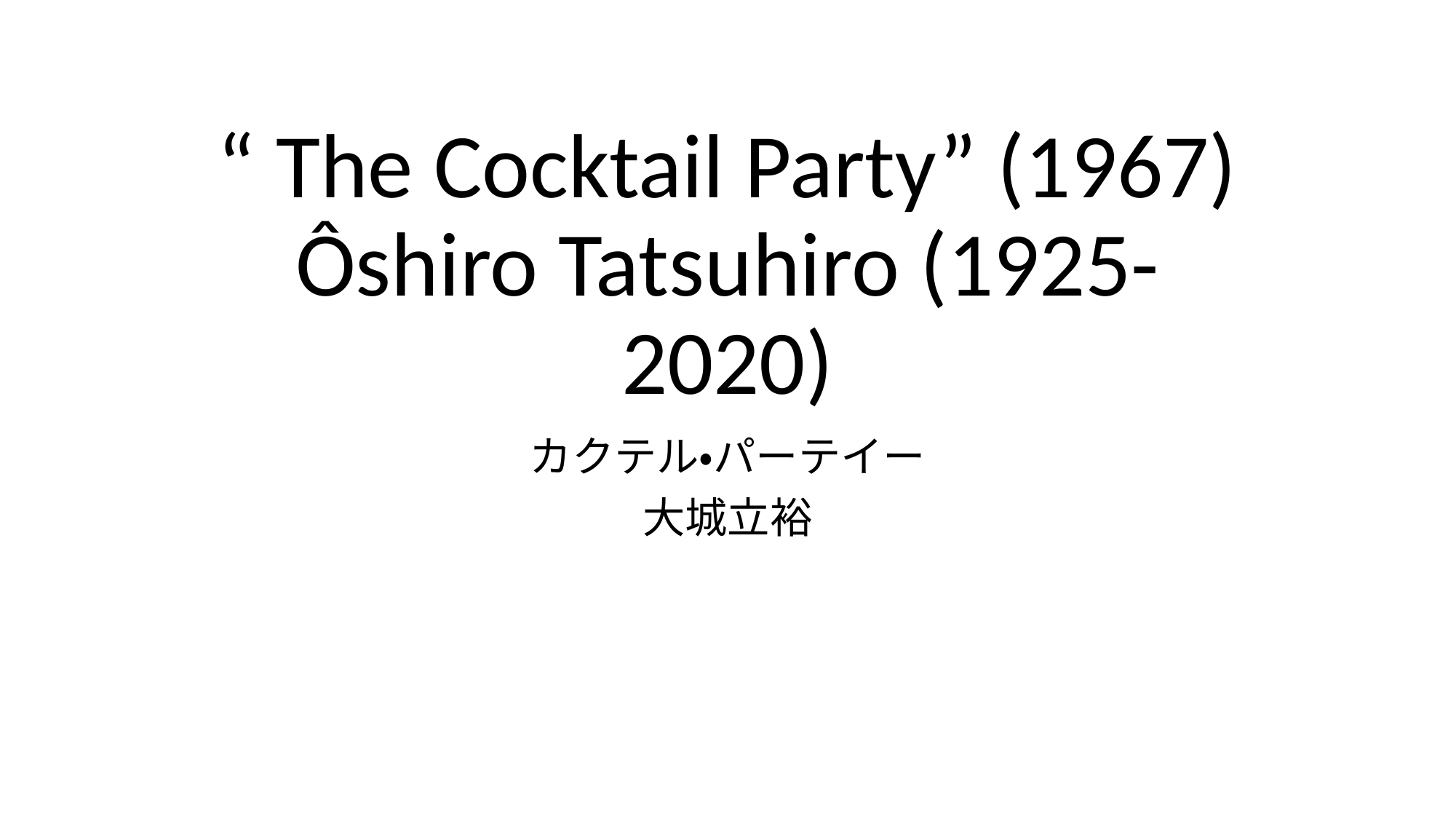

# “ The Cocktail Party” (1967) Ôshiro Tatsuhiro (1925-2020)
カクテル・パーテイー
大城立裕